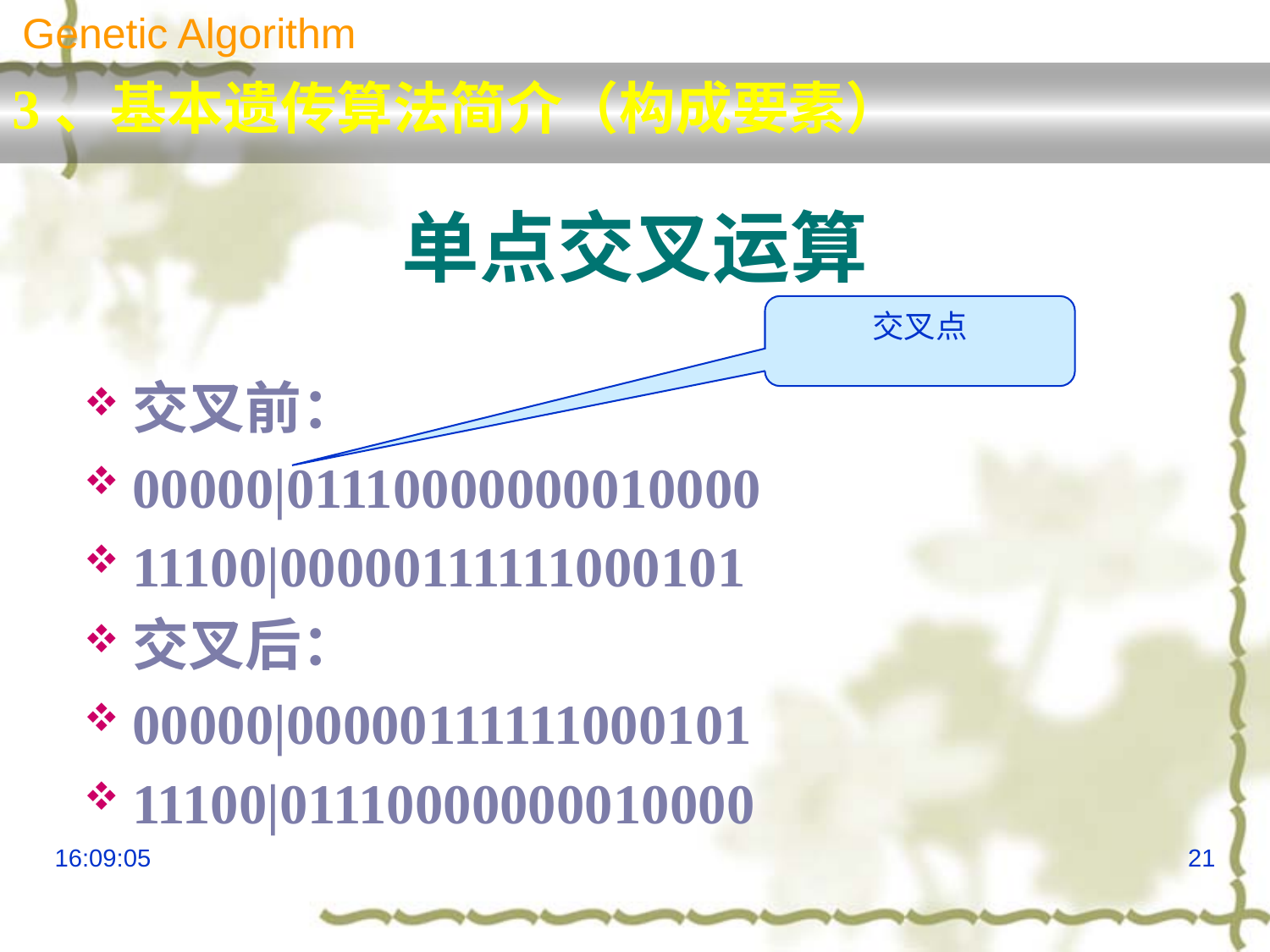

Genetic Algorithm
3、基本遗传算法简介（构成要素）
# 单点交叉运算
交叉点
交叉前：
00000|01110000000010000
11100|00000111111000101
交叉后：
00000|00000111111000101
11100|01110000000010000
16:09:05
21